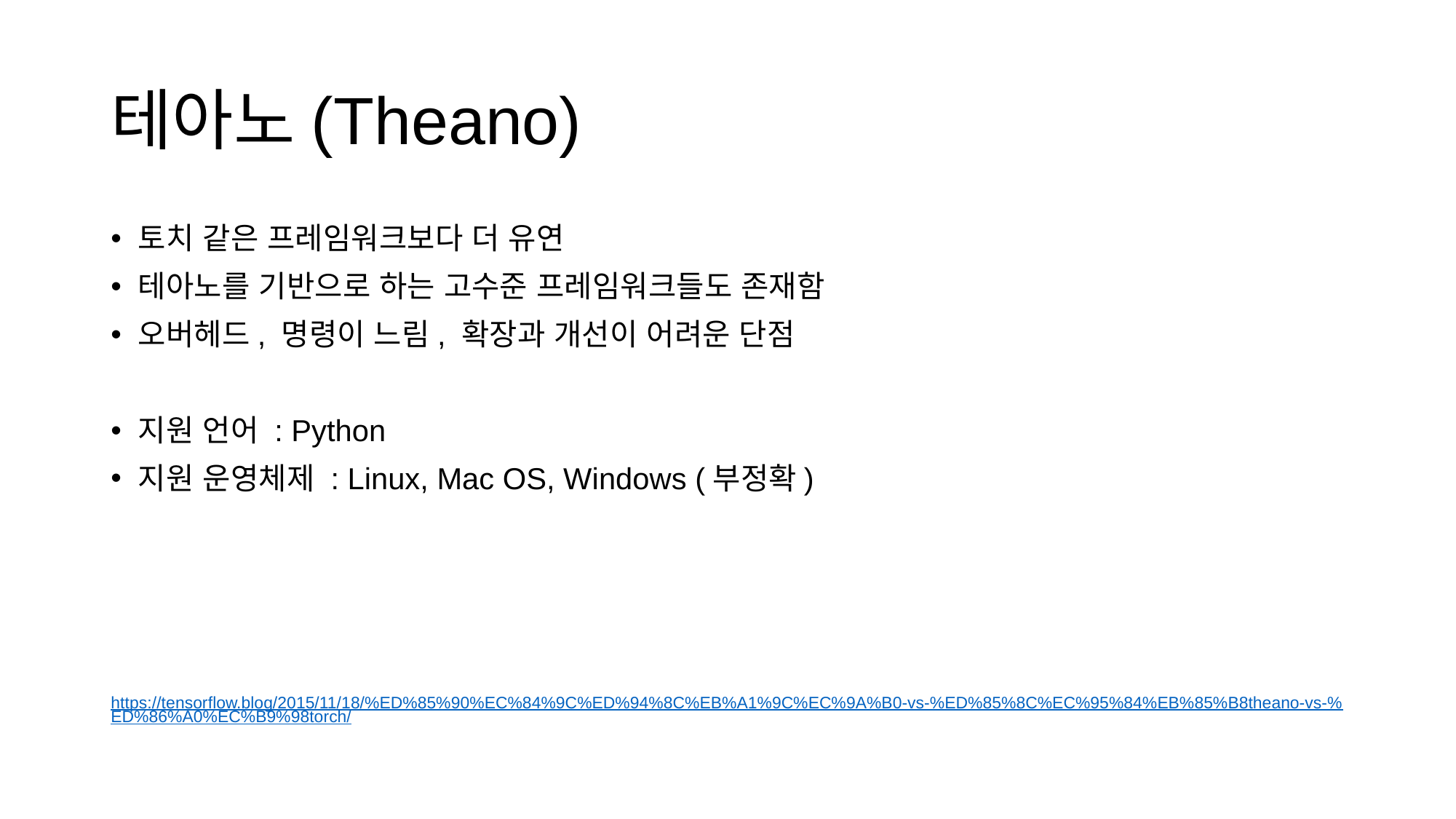

# 테아노(Theano)
토치 같은 프레임워크보다 더 유연
테아노를 기반으로 하는 고수준 프레임워크들도 존재함
오버헤드, 명령이 느림, 확장과 개선이 어려운 단점

지원 언어 : Python
지원 운영체제 : Linux, Mac OS, Windows (부정확)

https://tensorflow.blog/2015/11/18/%ED%85%90%EC%84%9C%ED%94%8C%EB%A1%9C%EC%9A%B0-vs-%ED%85%8C%EC%95%84%EB%85%B8theano-vs-%ED%86%A0%EC%B9%98torch/